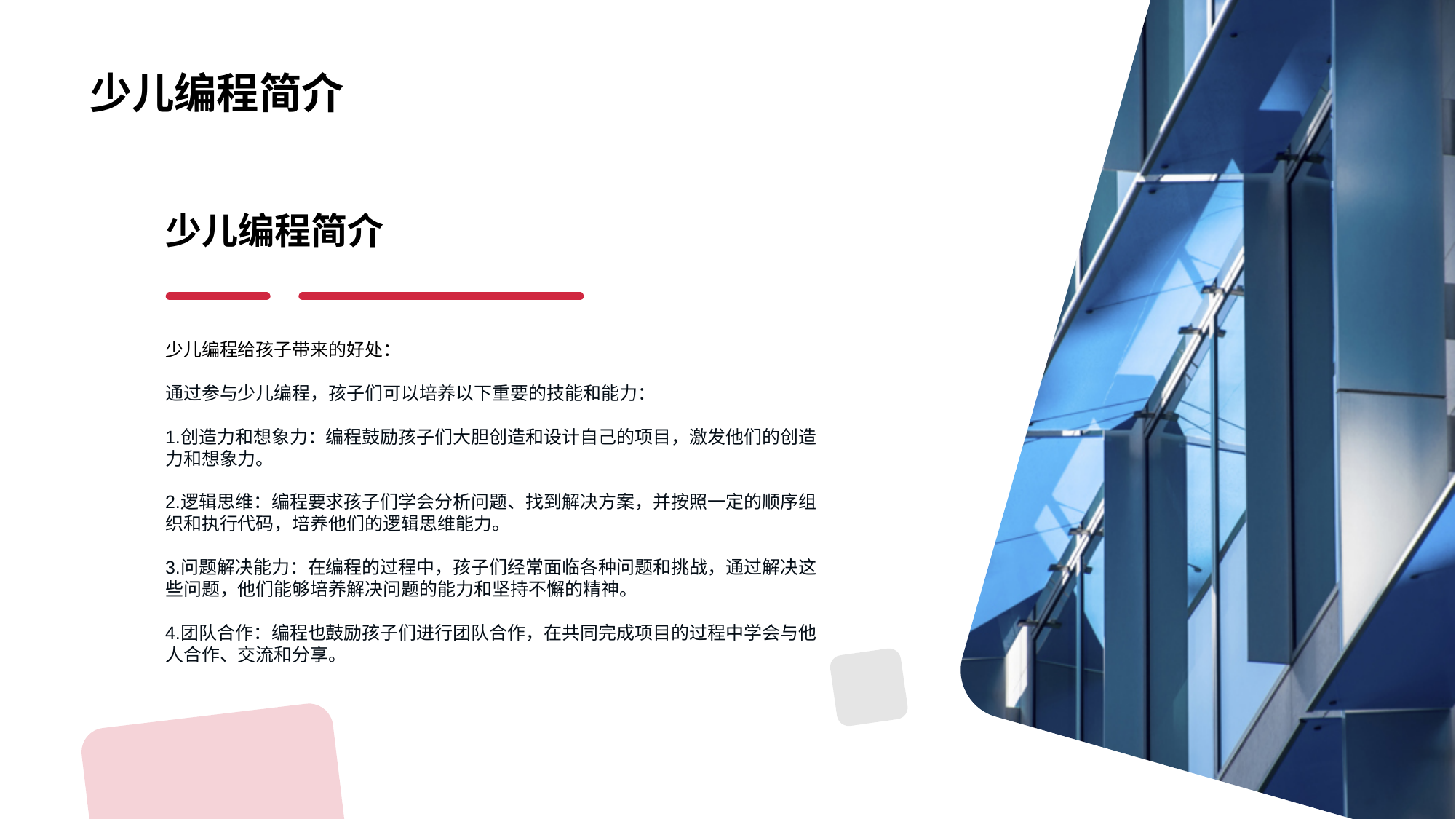

少儿编程简介
少儿编程给孩子带来的好处：

通过参与少儿编程，孩子们可以培养以下重要的技能和能力：

创造力和想象力：编程鼓励孩子们大胆创造和设计自己的项目，激发他们的创造力和想象力。

逻辑思维：编程要求孩子们学会分析问题、找到解决方案，并按照一定的顺序组织和执行代码，培养他们的逻辑思维能力。

问题解决能力：在编程的过程中，孩子们经常面临各种问题和挑战，通过解决这些问题，他们能够培养解决问题的能力和坚持不懈的精神。

团队合作：编程也鼓励孩子们进行团队合作，在共同完成项目的过程中学会与他人合作、交流和分享。

# 少儿编程简介